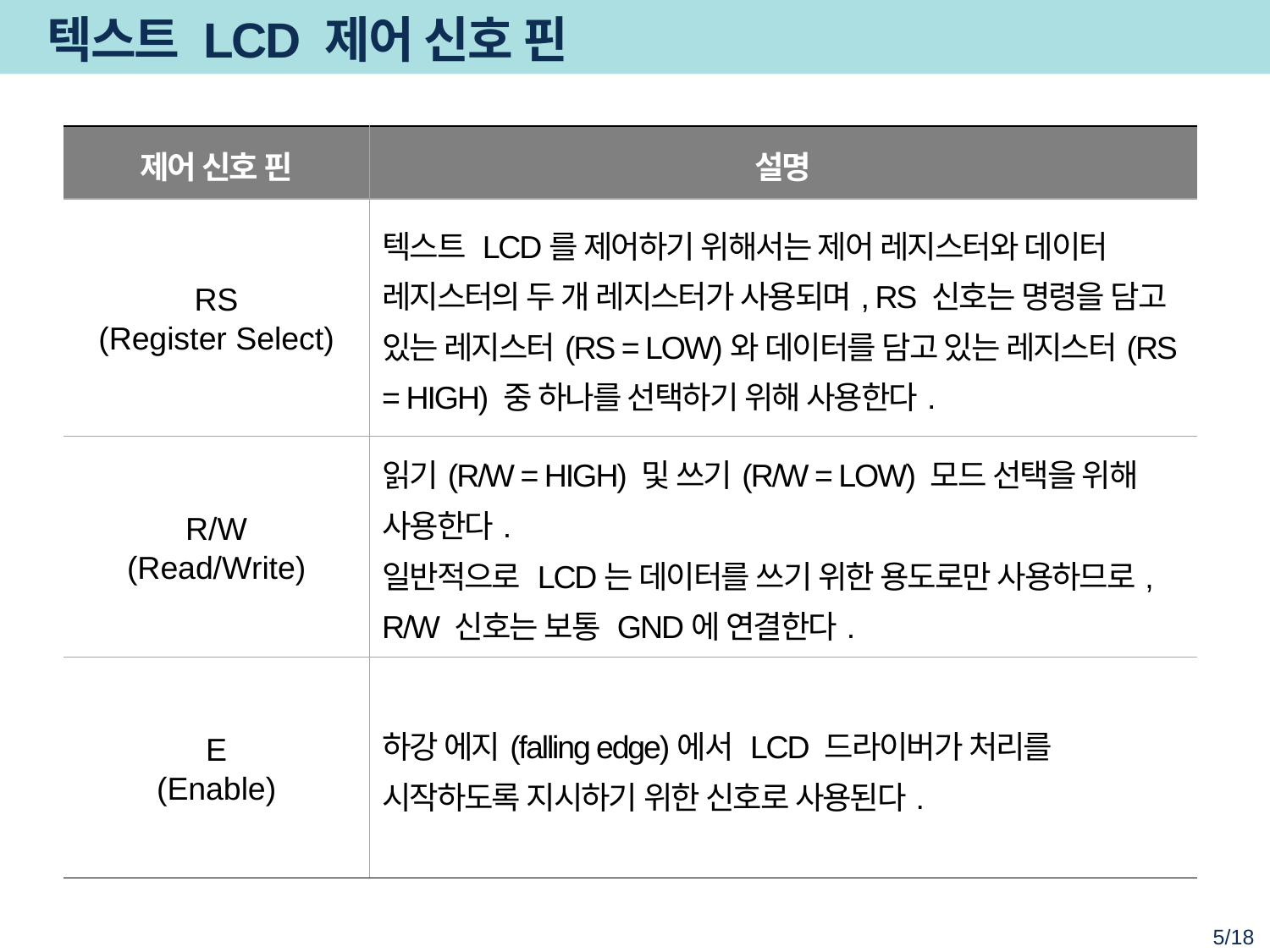

# 텍스트 LCD 제어 신호 핀
| 제어 신호 핀 | 설명 |
| --- | --- |
| RS (Register Select) | 텍스트 LCD를 제어하기 위해서는 제어 레지스터와 데이터 레지스터의 두 개 레지스터가 사용되며, RS 신호는 명령을 담고 있는 레지스터(RS = LOW)와 데이터를 담고 있는 레지스터(RS = HIGH) 중 하나를 선택하기 위해 사용한다. |
| R/W (Read/Write) | 읽기(R/W = HIGH) 및 쓰기(R/W = LOW) 모드 선택을 위해 사용한다. 일반적으로 LCD는 데이터를 쓰기 위한 용도로만 사용하므로, R/W 신호는 보통 GND에 연결한다. |
| E (Enable) | 하강 에지(falling edge)에서 LCD 드라이버가 처리를 시작하도록 지시하기 위한 신호로 사용된다. |